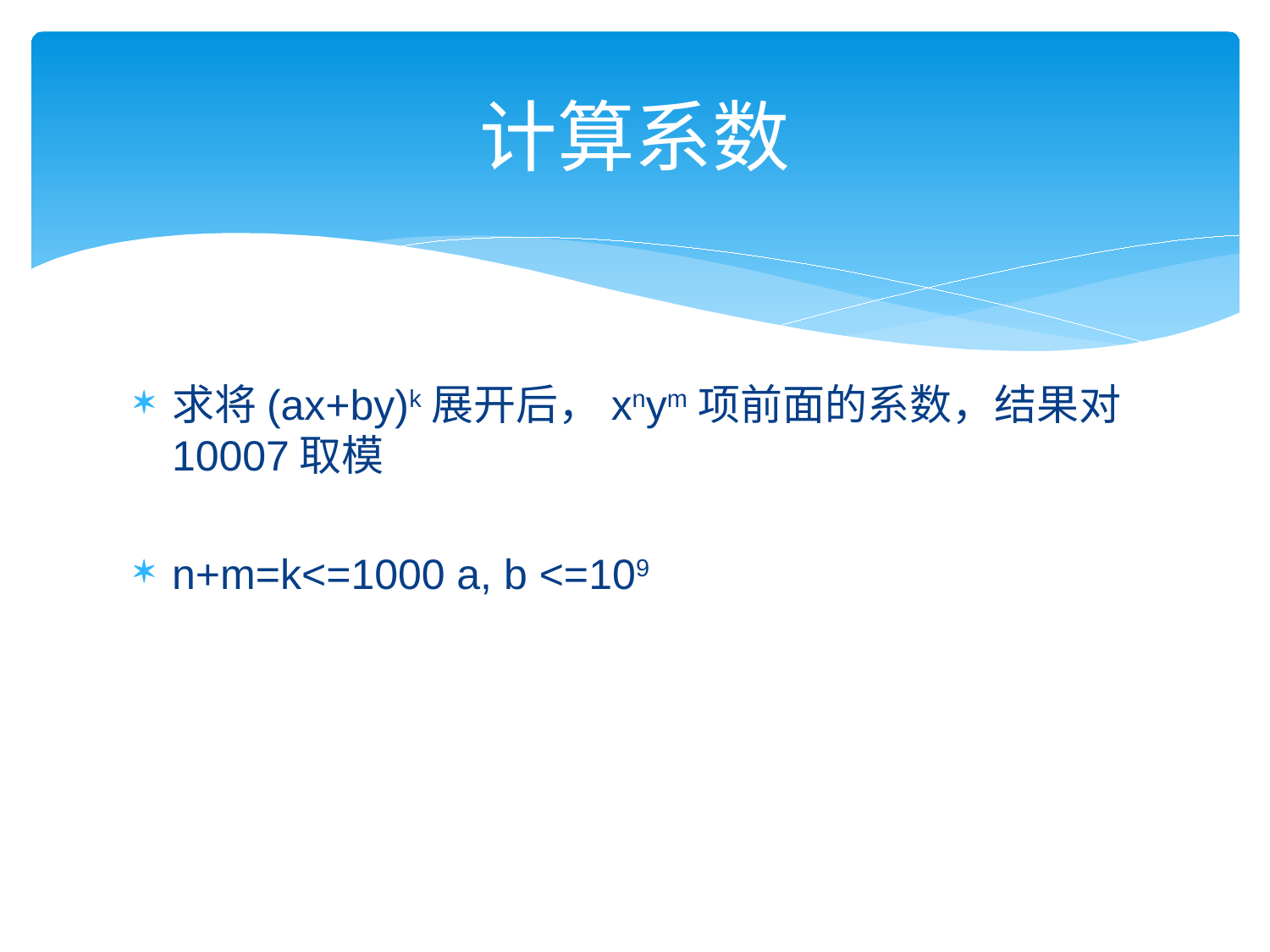

# 计算系数
求将(ax+by)k展开后，xnym项前面的系数，结果对10007取模

n+m=k<=1000 a, b <=109